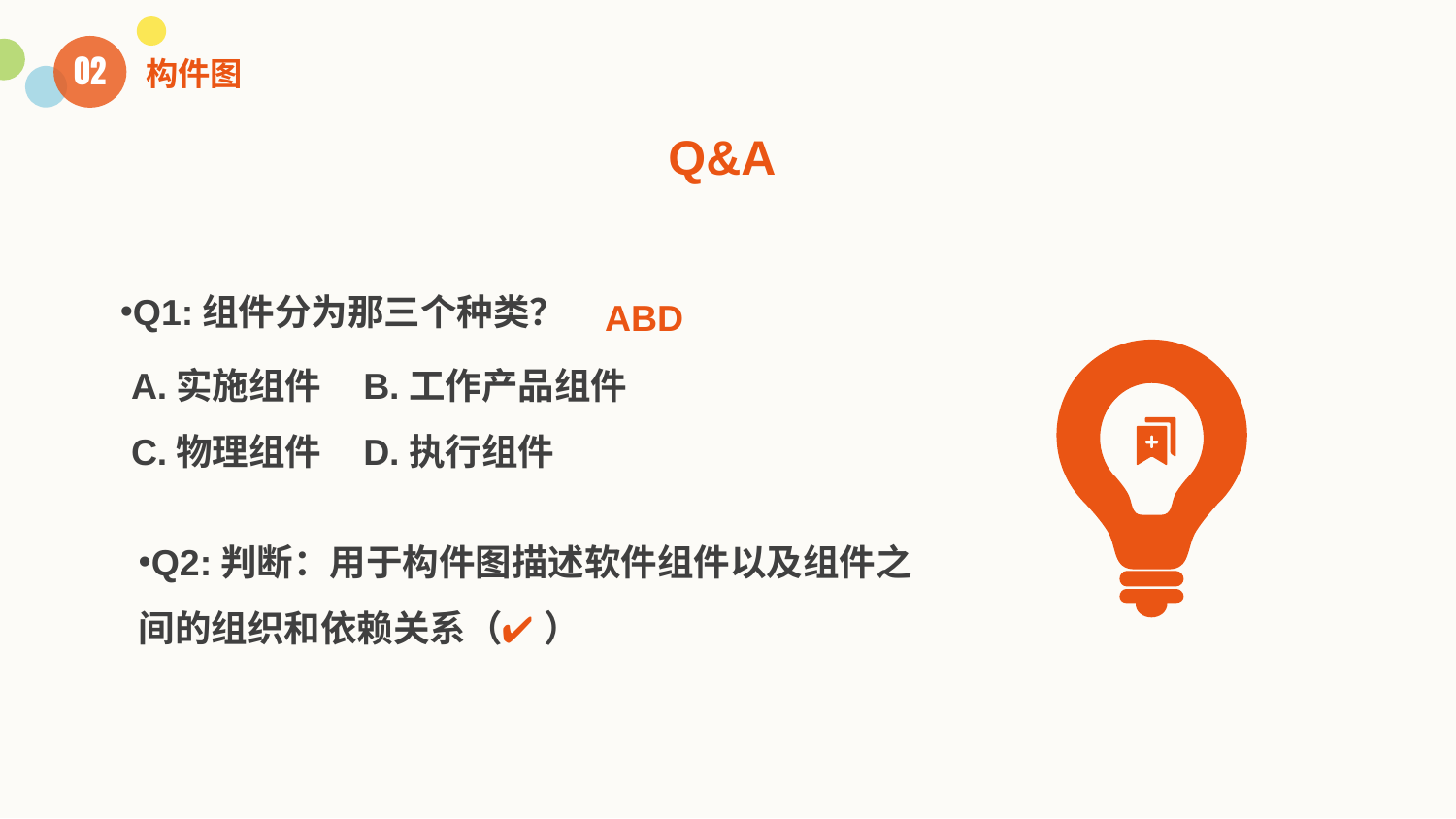

02
构件图

Q&A
Q1:组件分为那三个种类？
ABD
A.实施组件    B.工作产品组件
C.物理组件    D.执行组件

Q2:判断：用于构件图描述软件组件以及组件之间的组织和依赖关系（     ）
✔